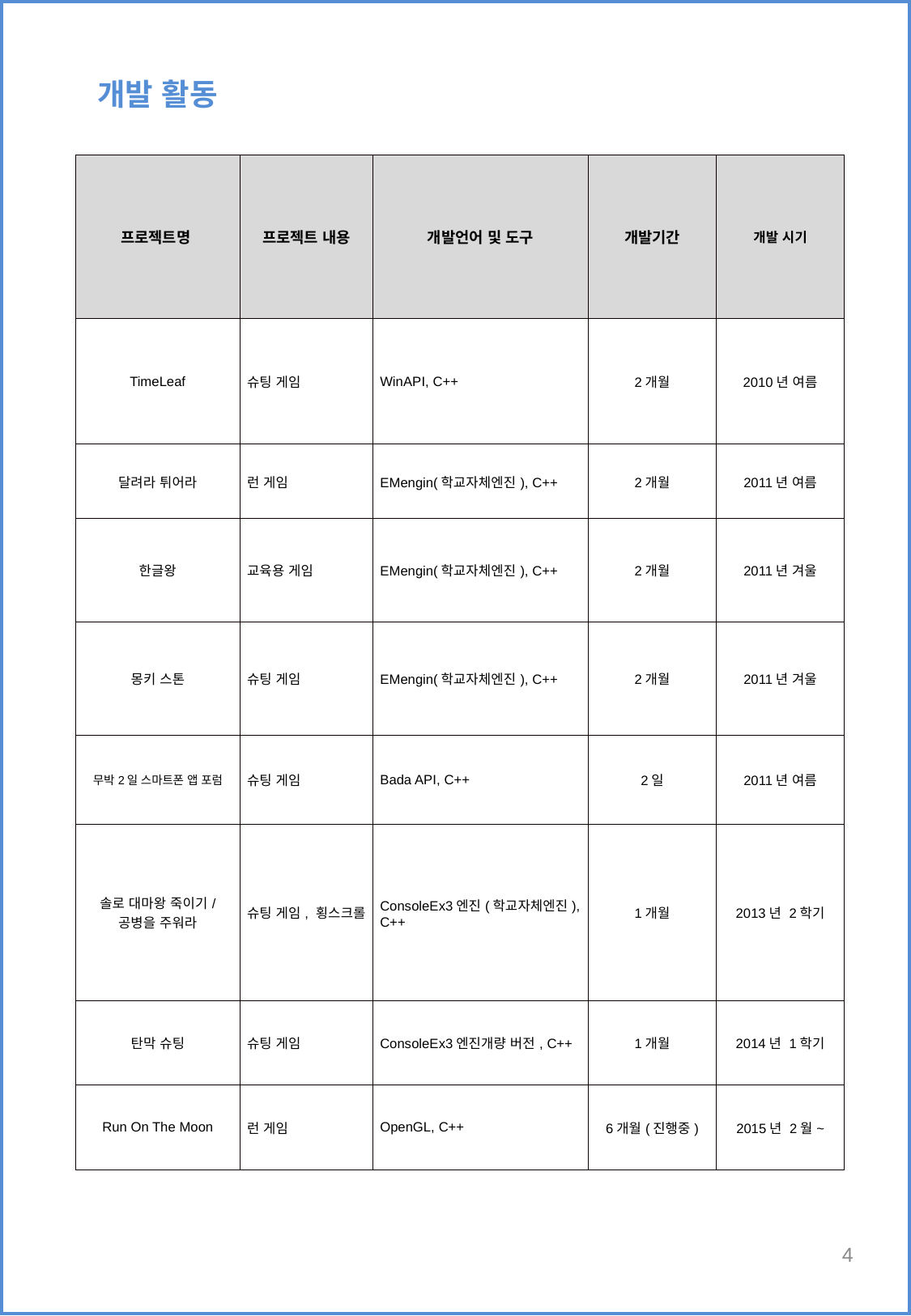

개발 활동
| 프로젝트명 | 프로젝트 내용 | 개발언어 및 도구 | 개발기간 | 개발 시기 |
| --- | --- | --- | --- | --- |
| TimeLeaf | 슈팅 게임 | WinAPI, C++ | 2개월 | 2010년 여름 |
| 달려라 튀어라 | 런 게임 | EMengin(학교자체엔진), C++ | 2개월 | 2011년 여름 |
| 한글왕 | 교육용 게임 | EMengin(학교자체엔진), C++ | 2개월 | 2011년 겨울 |
| 몽키 스톤 | 슈팅 게임 | EMengin(학교자체엔진), C++ | 2개월 | 2011년 겨울 |
| 무박2일 스마트폰 앱 포럼 | 슈팅 게임 | Bada API, C++ | 2일 | 2011년 여름 |
| 솔로 대마왕 죽이기/ 공병을 주워라 | 슈팅 게임, 횡스크롤 | ConsoleEx3엔진(학교자체엔진), C++ | 1개월 | 2013년 2학기 |
| 탄막 슈팅 | 슈팅 게임 | ConsoleEx3엔진개량 버전, C++ | 1개월 | 2014년 1학기 |
| Run On The Moon | 런 게임 | OpenGL, C++ | 6개월(진행중) | 2015년 2월~ |
4